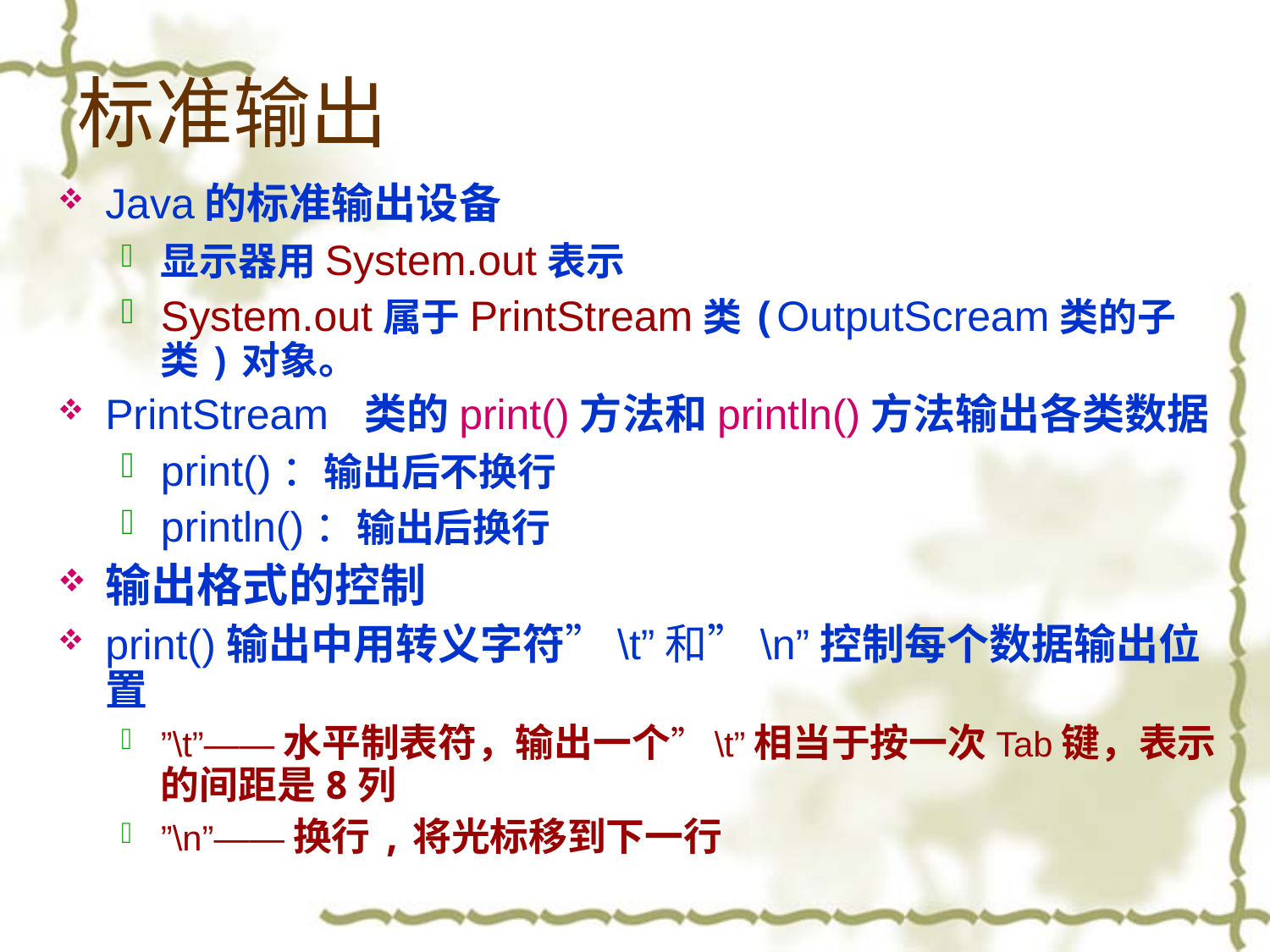

# 标准输出
Java的标准输出设备
显示器用System.out表示
System.out属于PrintStream类(OutputScream类的子类)对象。
PrintStream 类的print()方法和println()方法输出各类数据
print()：输出后不换行
println()：输出后换行
输出格式的控制
print()输出中用转义字符”\t”和”\n”控制每个数据输出位置
”\t”——水平制表符，输出一个”\t”相当于按一次Tab键，表示的间距是8列
”\n”——换行,将光标移到下一行